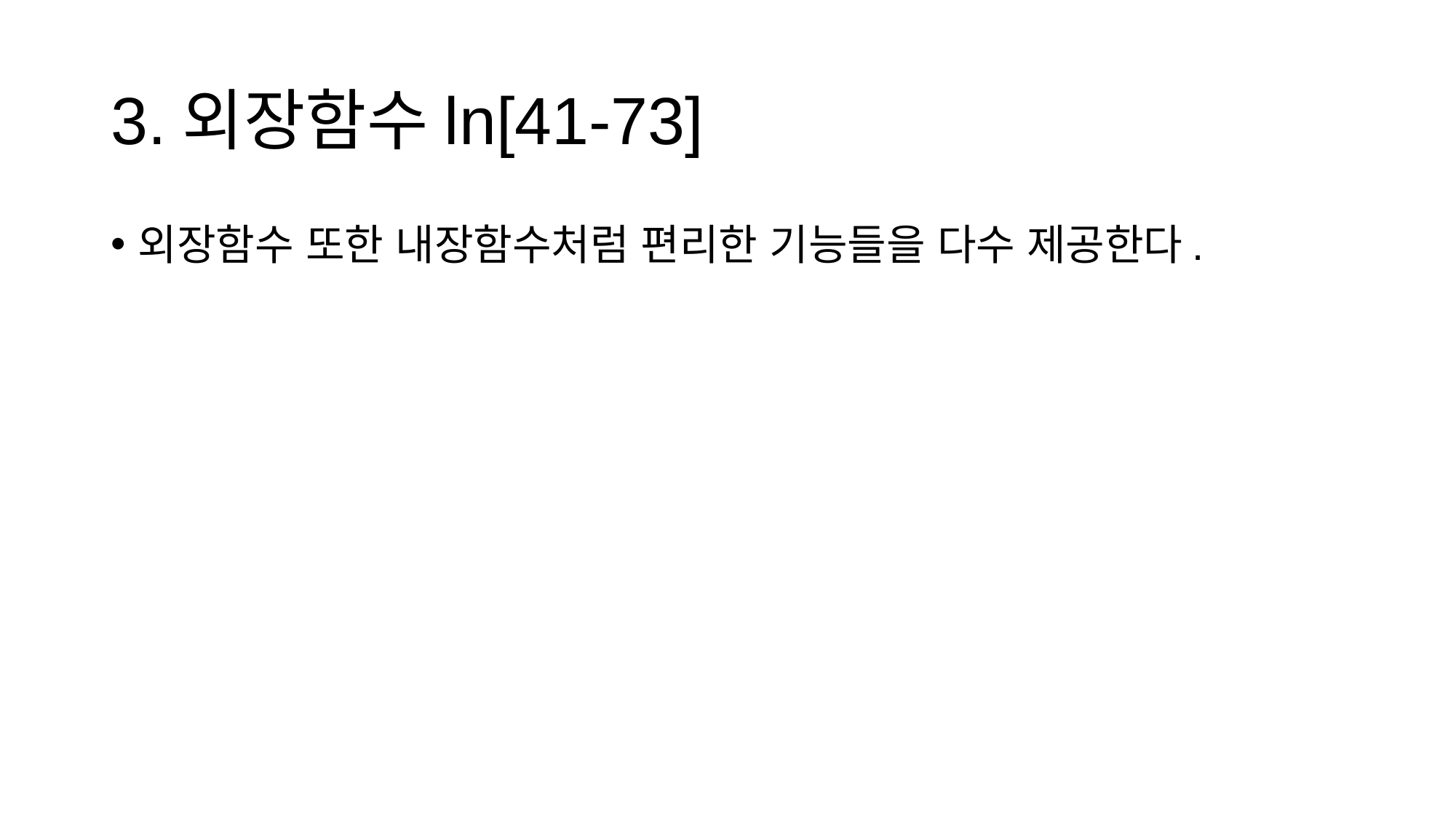

# 3.외장함수ln[41-73]
외장함수 또한 내장함수처럼 편리한 기능들을 다수 제공한다.